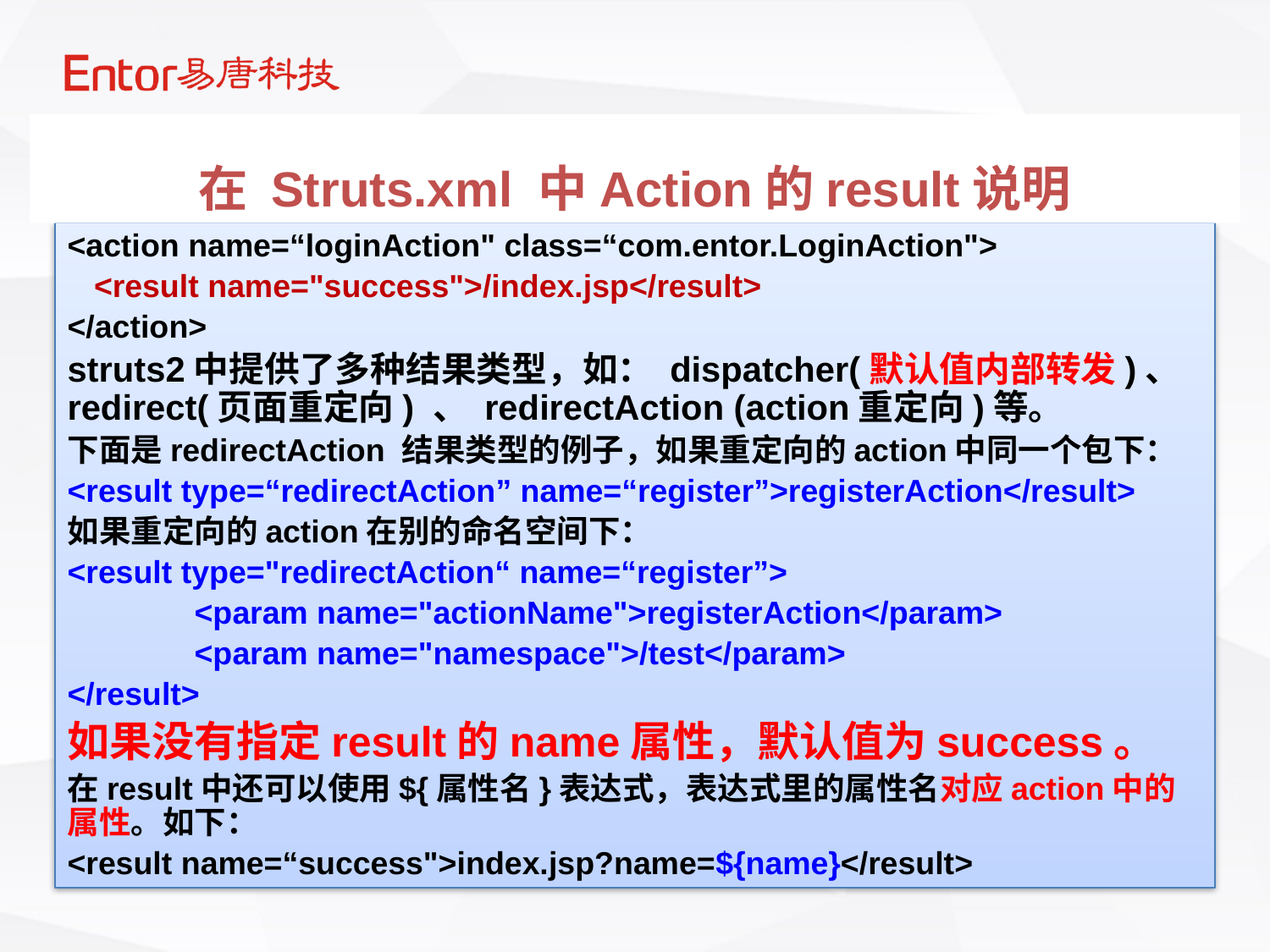

在 Struts.xml 中Action的result说明
<action name=“loginAction" class=“com.entor.LoginAction">
   <result name="success">/index.jsp</result>
</action>
struts2中提供了多种结果类型，如： dispatcher(默认值内部转发)、 redirect(页面重定向) 、 redirectAction (action重定向)等。
下面是redirectAction 结果类型的例子，如果重定向的action中同一个包下：
<result type=“redirectAction” name=“register”>registerAction</result>
如果重定向的action在别的命名空间下：
<result type="redirectAction“ name=“register”>
	<param name="actionName">registerAction</param>
	<param name="namespace">/test</param>
</result>
如果没有指定result的name属性，默认值为success。
在result中还可以使用${属性名}表达式，表达式里的属性名对应action中的属性。如下：
<result name=“success">index.jsp?name=${name}</result>